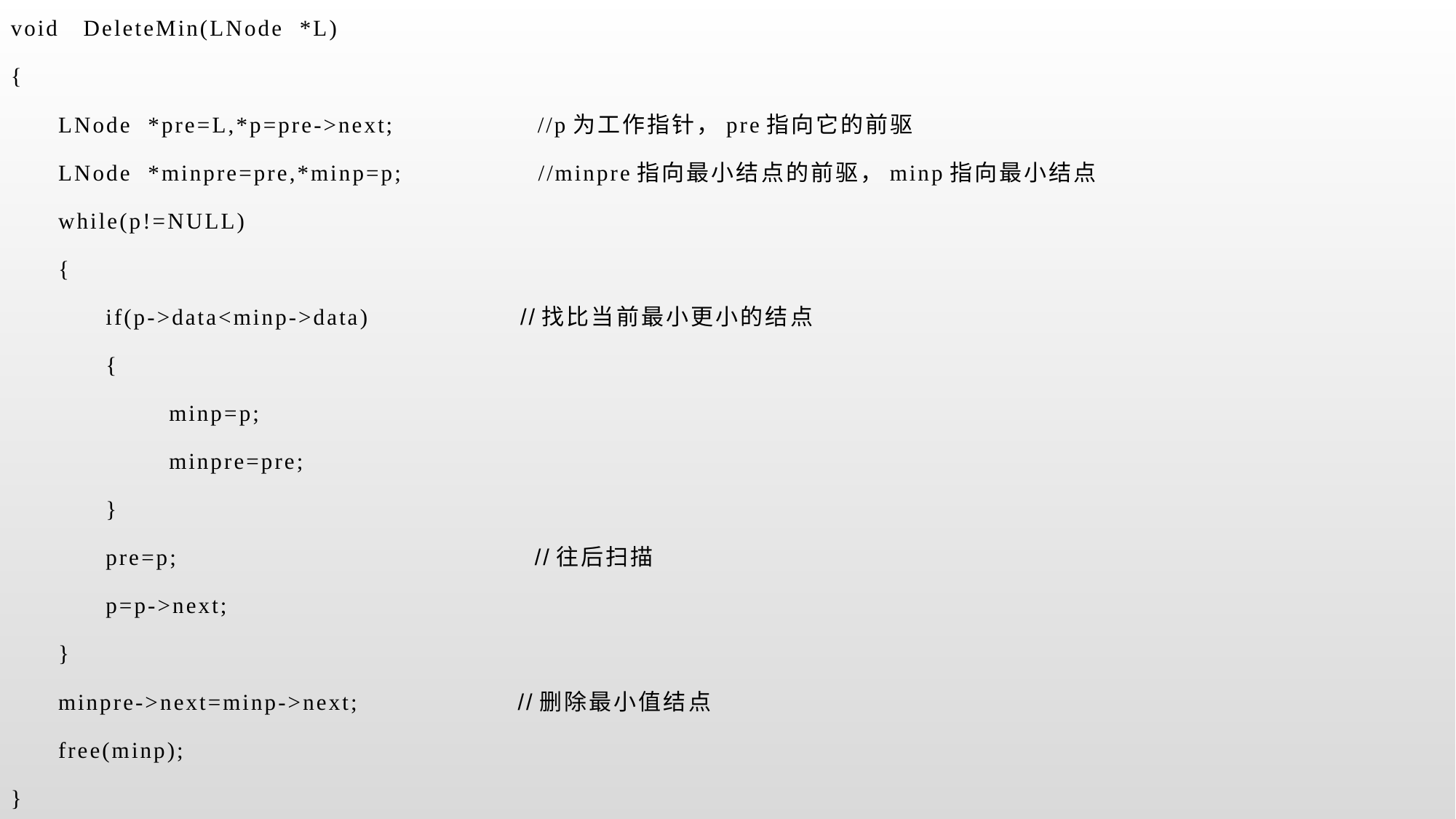

void   DeleteMin(LNode  *L)
{
      LNode  *pre=L,*p=pre->next;                  //p为工作指针，pre指向它的前驱
      LNode  *minpre=pre,*minp=p;                 //minpre指向最小结点的前驱，minp指向最小结点
      while(p!=NULL)
      {
            if(p->data<minp->data)                   //找比当前最小更小的结点
            {
                    minp=p;
                    minpre=pre;
            }
            pre=p;                                             //往后扫描
            p=p->next;
      }
      minpre->next=minp->next;                    //删除最小值结点
      free(minp);
}